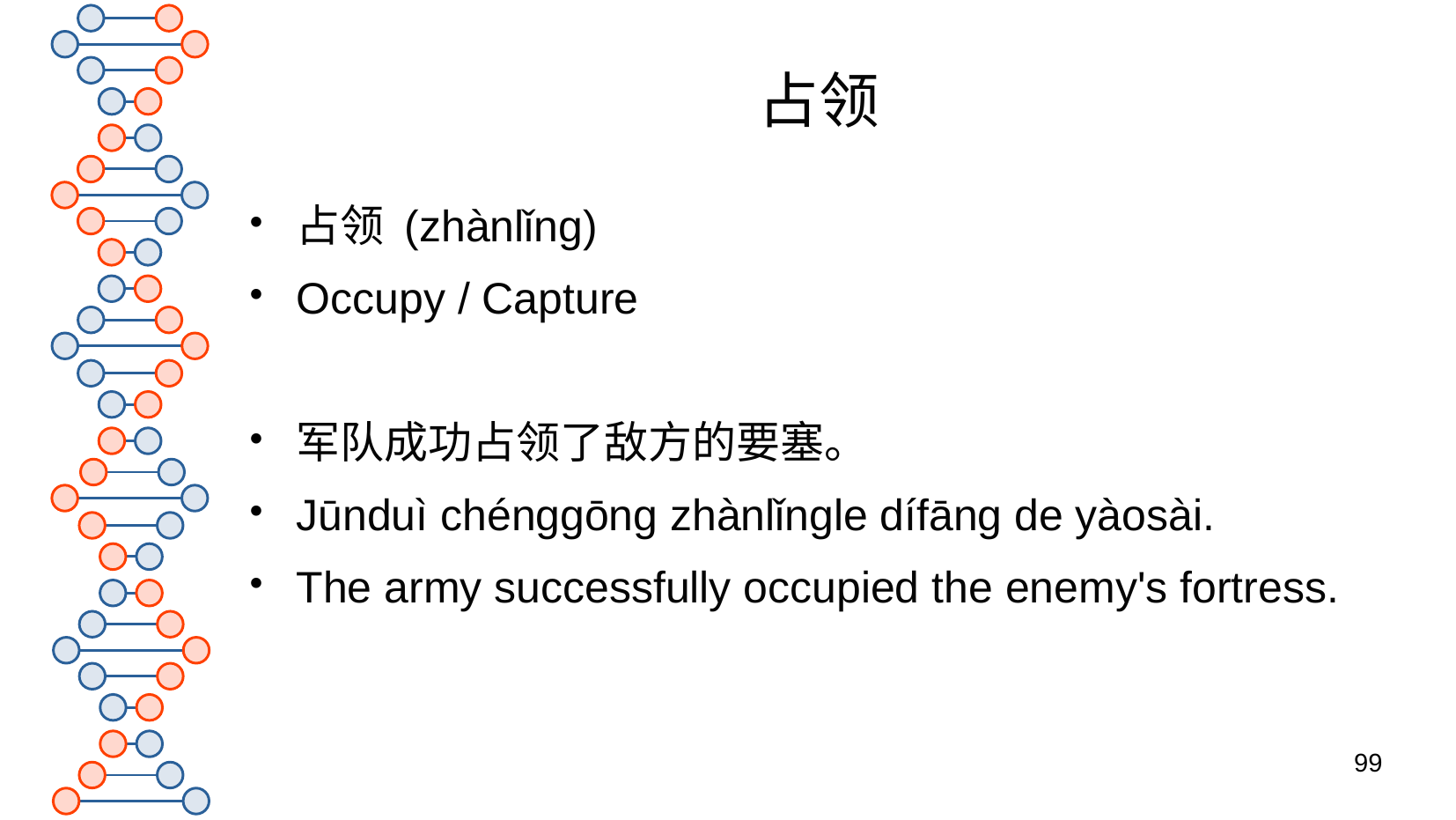

# 占领
占领 (zhànlǐng)
Occupy / Capture

军队成功占领了敌方的要塞。
Jūnduì chénggōng zhànlǐngle dífāng de yàosài.
The army successfully occupied the enemy's fortress.

99